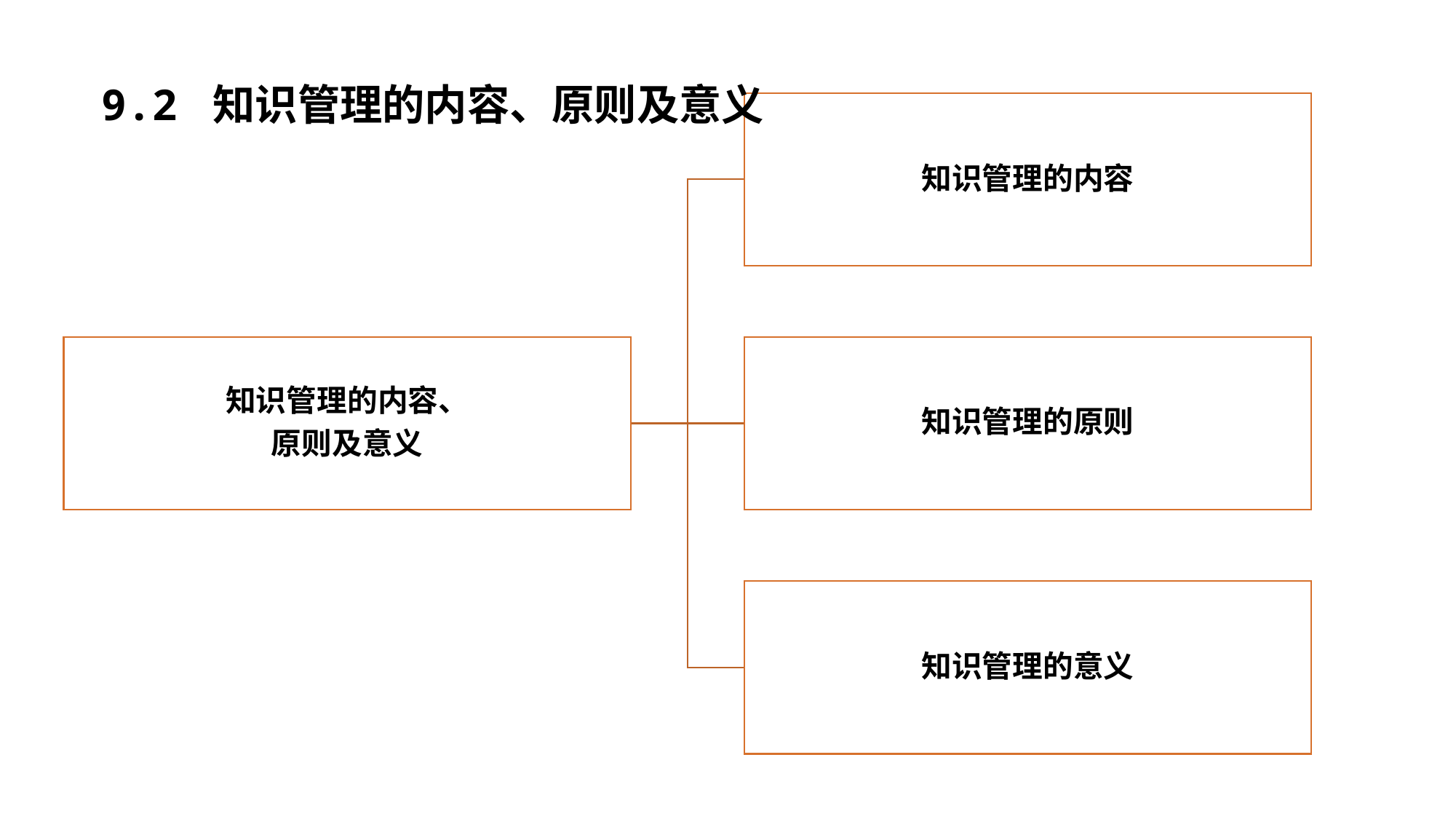

知识管理的内容、
原则及意义
知识管理的内容
知识管理的原则
知识管理的意义
9.2 知识管理的内容、原则及意义